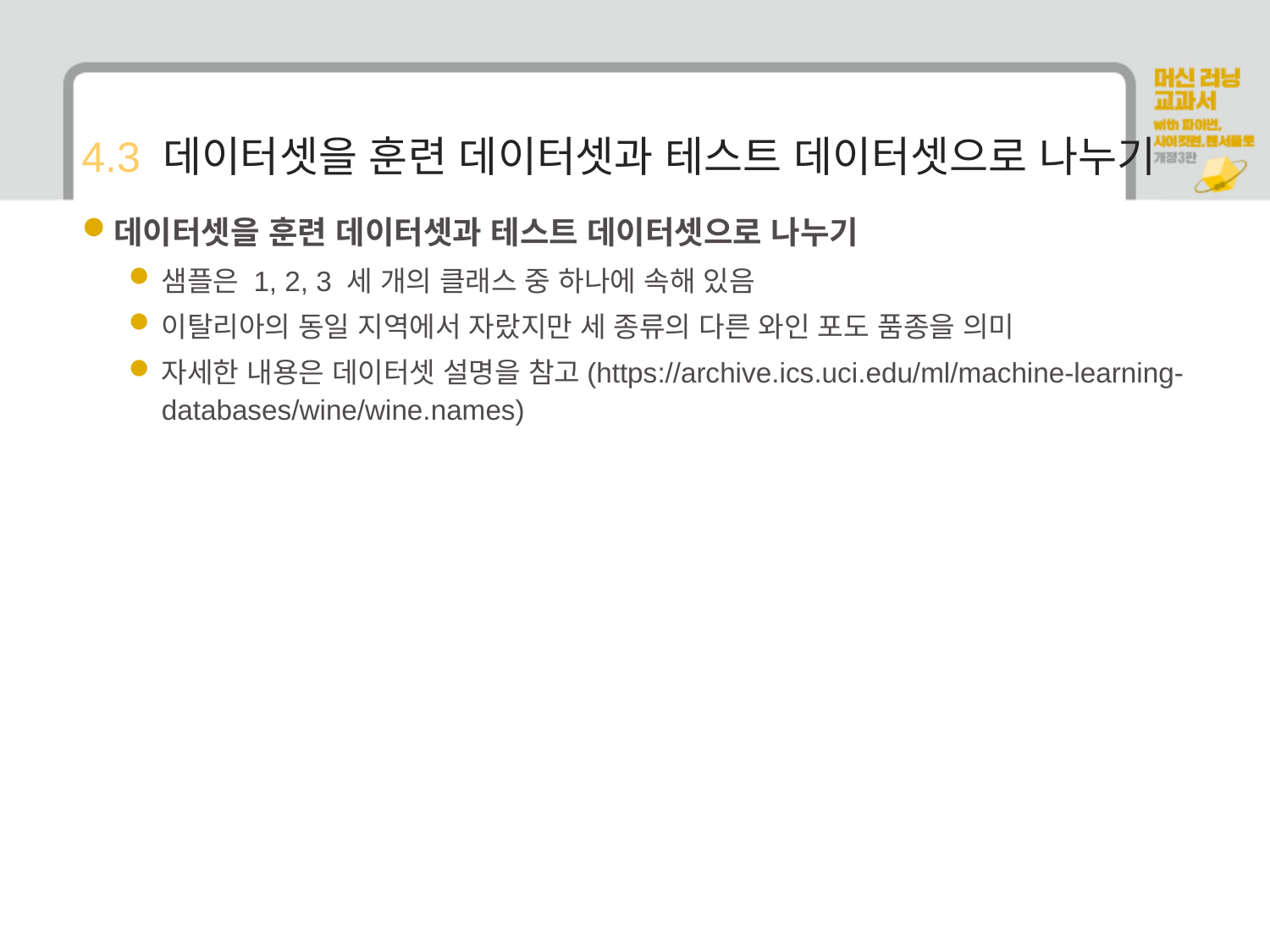

# 4.3 데이터셋을 훈련 데이터셋과 테스트 데이터셋으로 나누기
데이터셋을 훈련 데이터셋과 테스트 데이터셋으로 나누기
샘플은 1, 2, 3 세 개의 클래스 중 하나에 속해 있음
이탈리아의 동일 지역에서 자랐지만 세 종류의 다른 와인 포도 품종을 의미
자세한 내용은 데이터셋 설명을 참고(https://archive.ics.uci.edu/ml/machine-learning-databases/wine/wine.names)